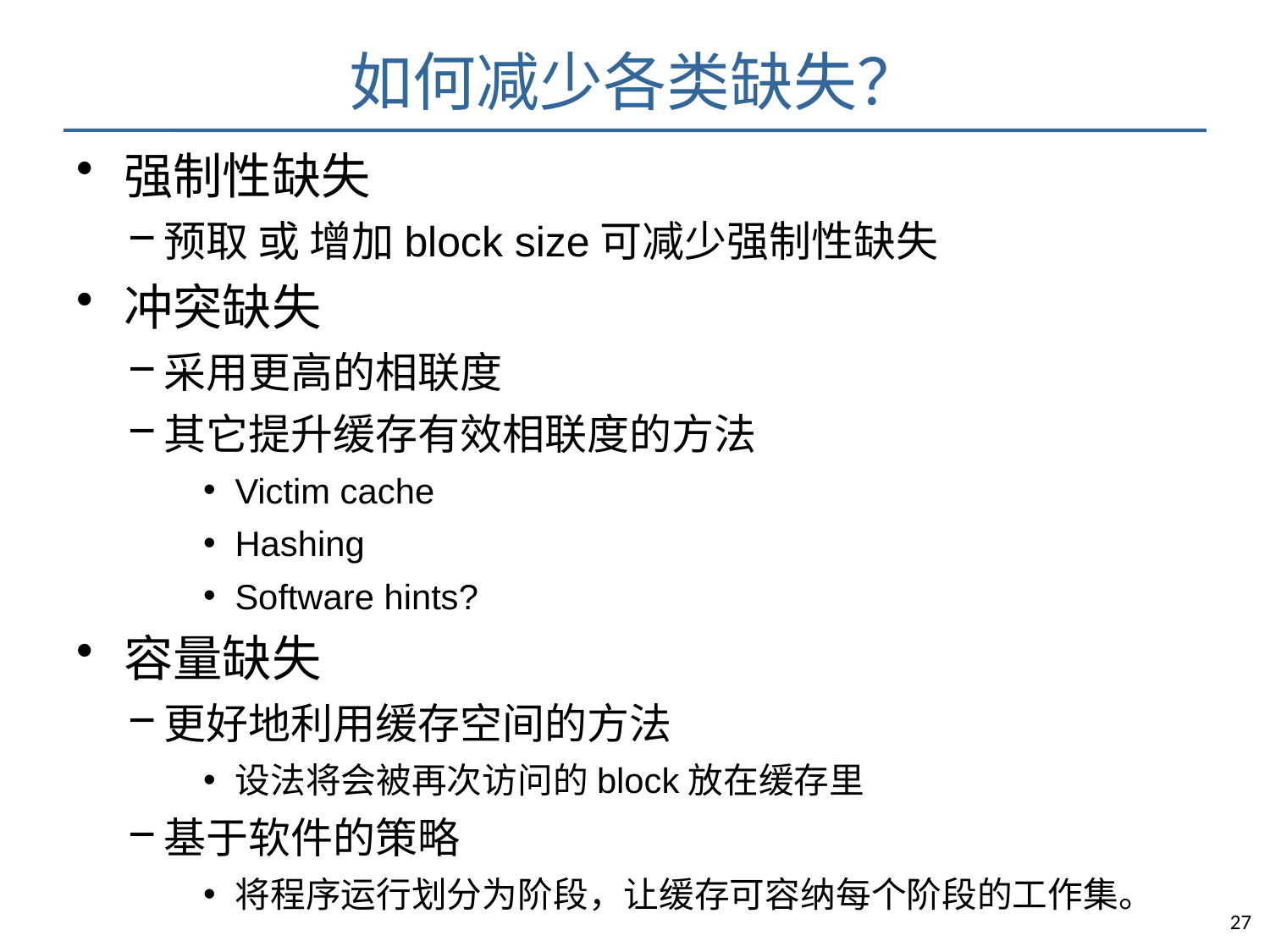

# 如何减少各类缺失？
强制性缺失
预取 或 增加block size可减少强制性缺失
冲突缺失
采用更高的相联度
其它提升缓存有效相联度的方法
Victim cache
Hashing
Software hints?
容量缺失
更好地利用缓存空间的方法
设法将会被再次访问的block放在缓存里
基于软件的策略
将程序运行划分为阶段，让缓存可容纳每个阶段的工作集。
27